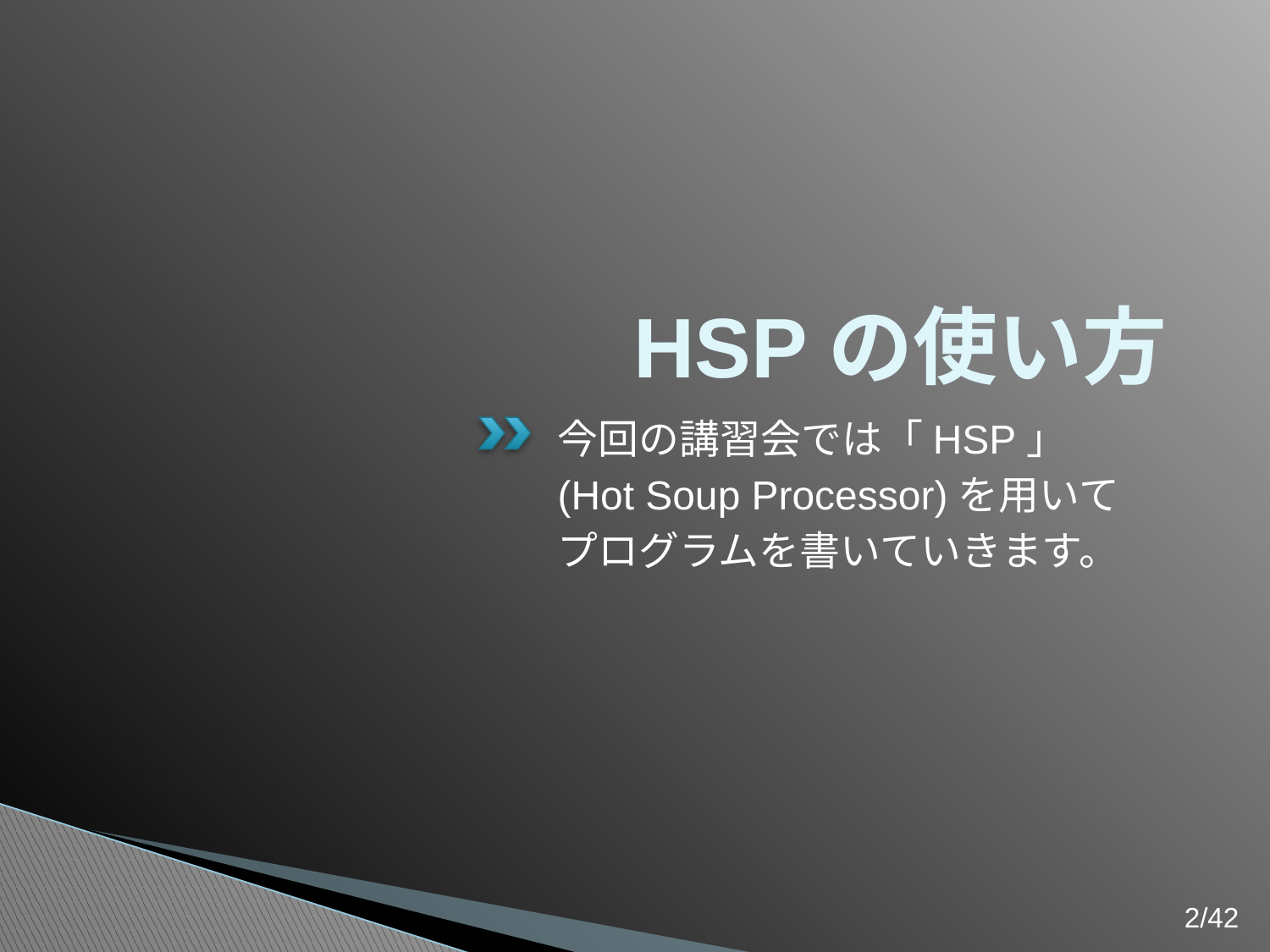

# HSPの使い方
今回の講習会では「HSP」
(Hot Soup Processor)を用いて
プログラムを書いていきます。
2/42